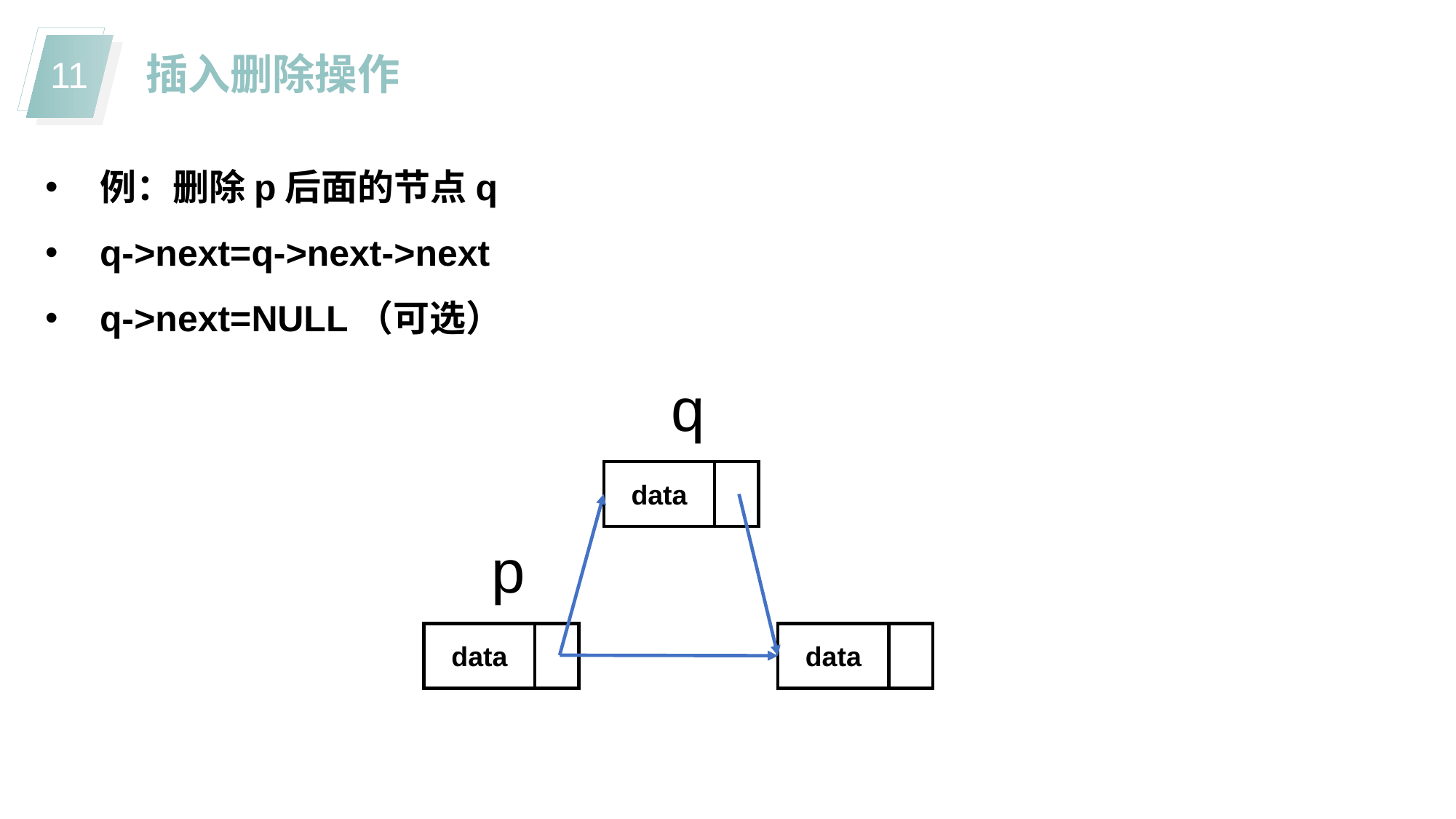

插入删除操作
例：删除p后面的节点q
q->next=q->next->next
q->next=NULL（可选）
q
data

p
data

data